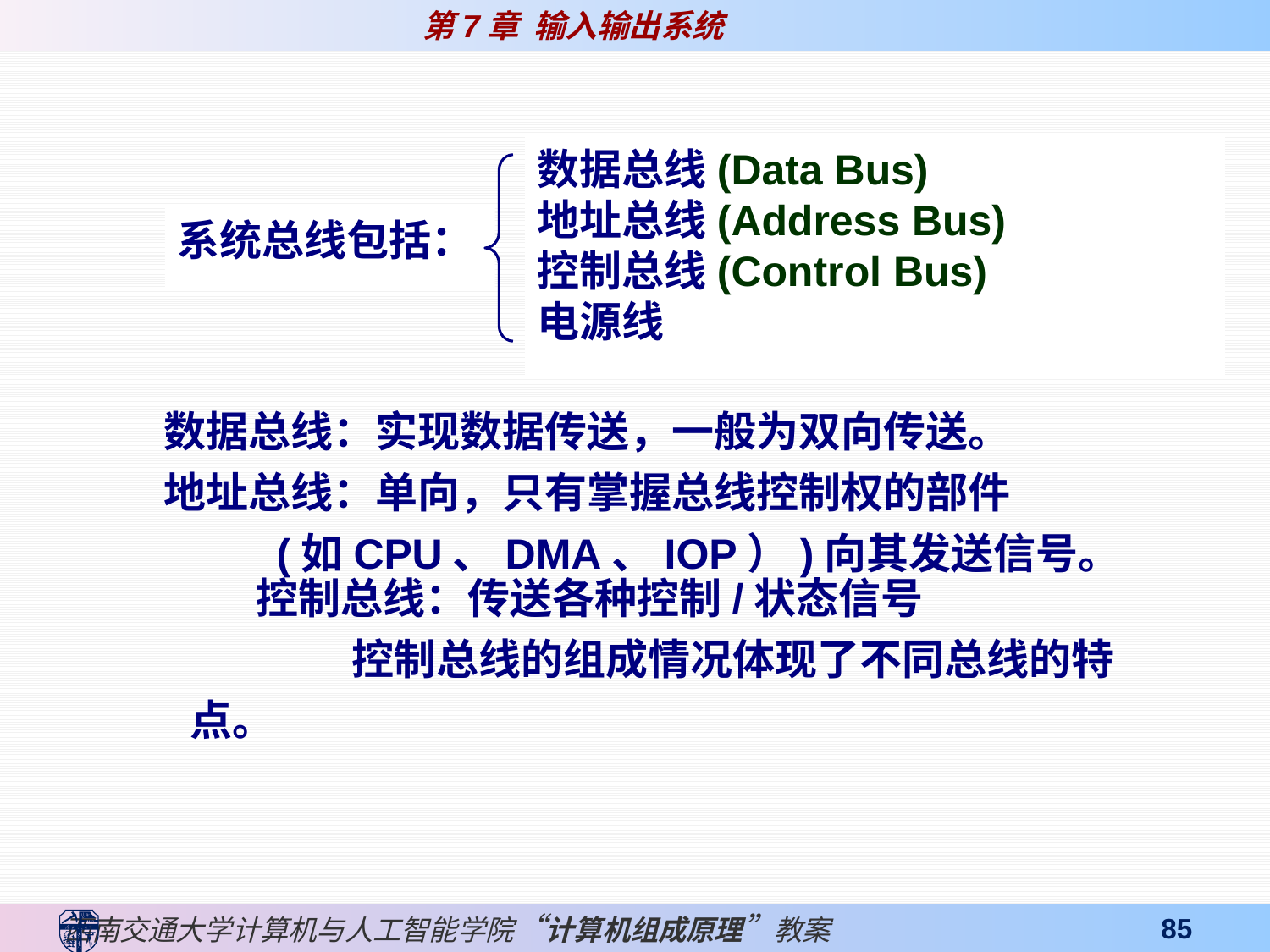

数据总线(Data Bus)
地址总线(Address Bus)
控制总线(Control Bus)
电源线

系统总线包括：
  数据总线：实现数据传送，一般为双向传送。
  地址总线：单向，只有掌握总线控制权的部件
            (如CPU、DMA、IOP）)向其发送信号。
  控制总线：传送各种控制/状态信号
            控制总线的组成情况体现了不同总线的特点。